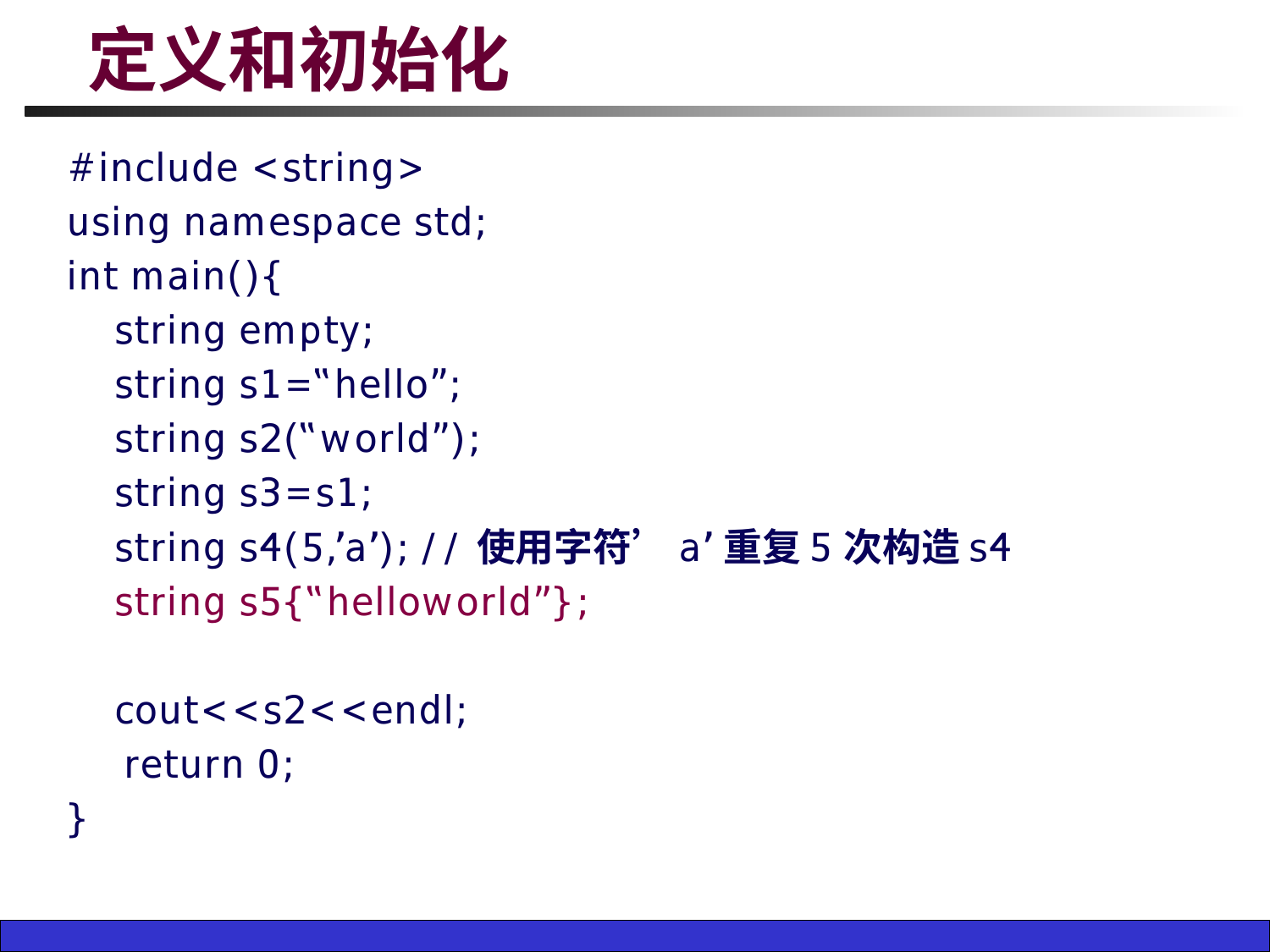

# 定义和初始化
#include <string>
using namespace std;
int main(){
	string empty;
	string s1=“hello”;
	string s2(“world”);
	string s3=s1;
	string s4(5,’a’); //使用字符’a’重复5次构造s4
	string s5{“helloworld”};

	cout<<s2<<endl;
     return 0;
}